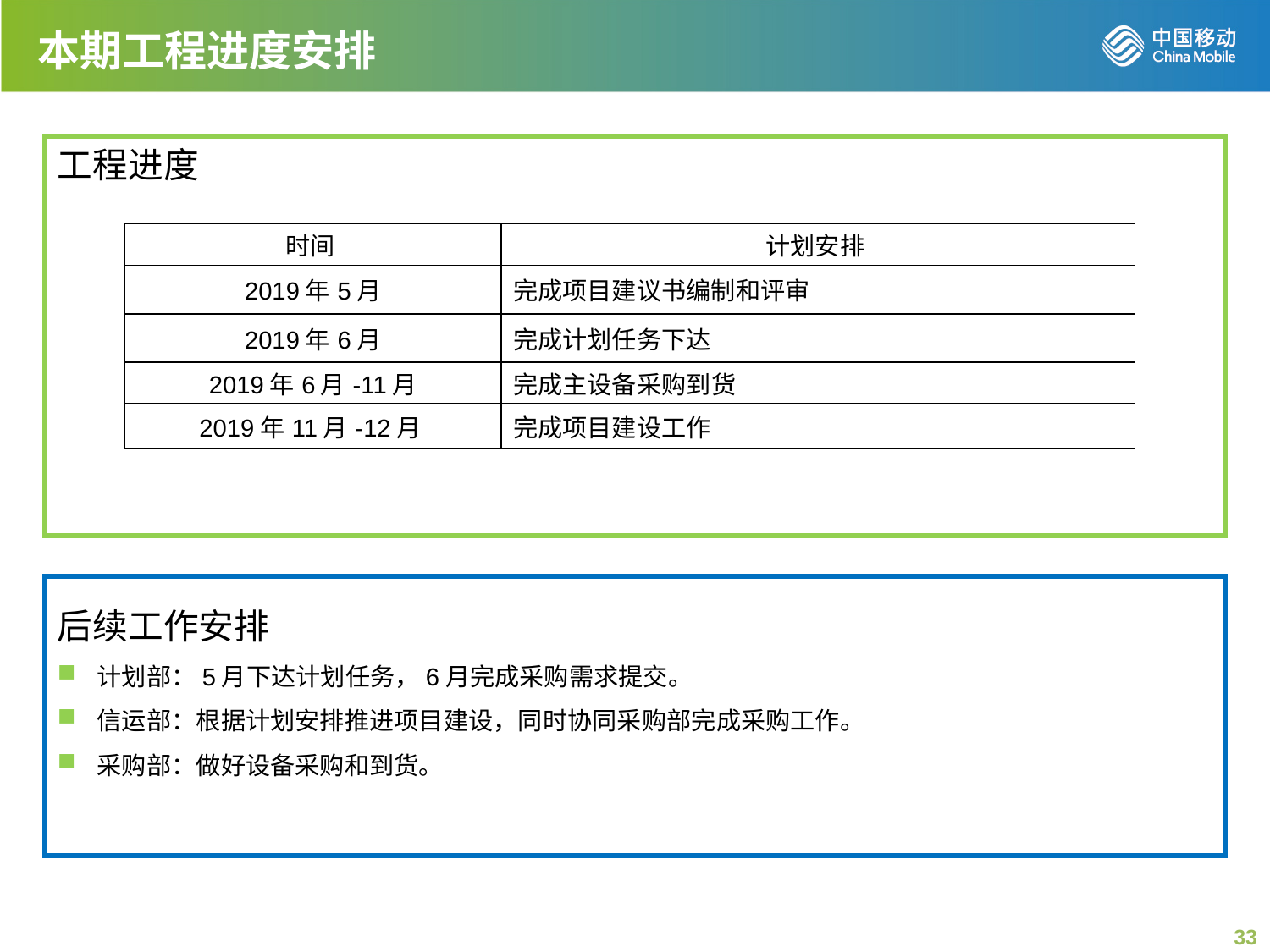

本期工程进度安排
工程进度
| 时间 | 计划安排 |
| --- | --- |
| 2019年5月 | 完成项目建议书编制和评审 |
| 2019年6月 | 完成计划任务下达 |
| 2019年6月-11月 | 完成主设备采购到货 |
| 2019年11月-12月 | 完成项目建设工作 |
后续工作安排
计划部：5月下达计划任务，6月完成采购需求提交。
信运部：根据计划安排推进项目建设，同时协同采购部完成采购工作。
采购部：做好设备采购和到货。